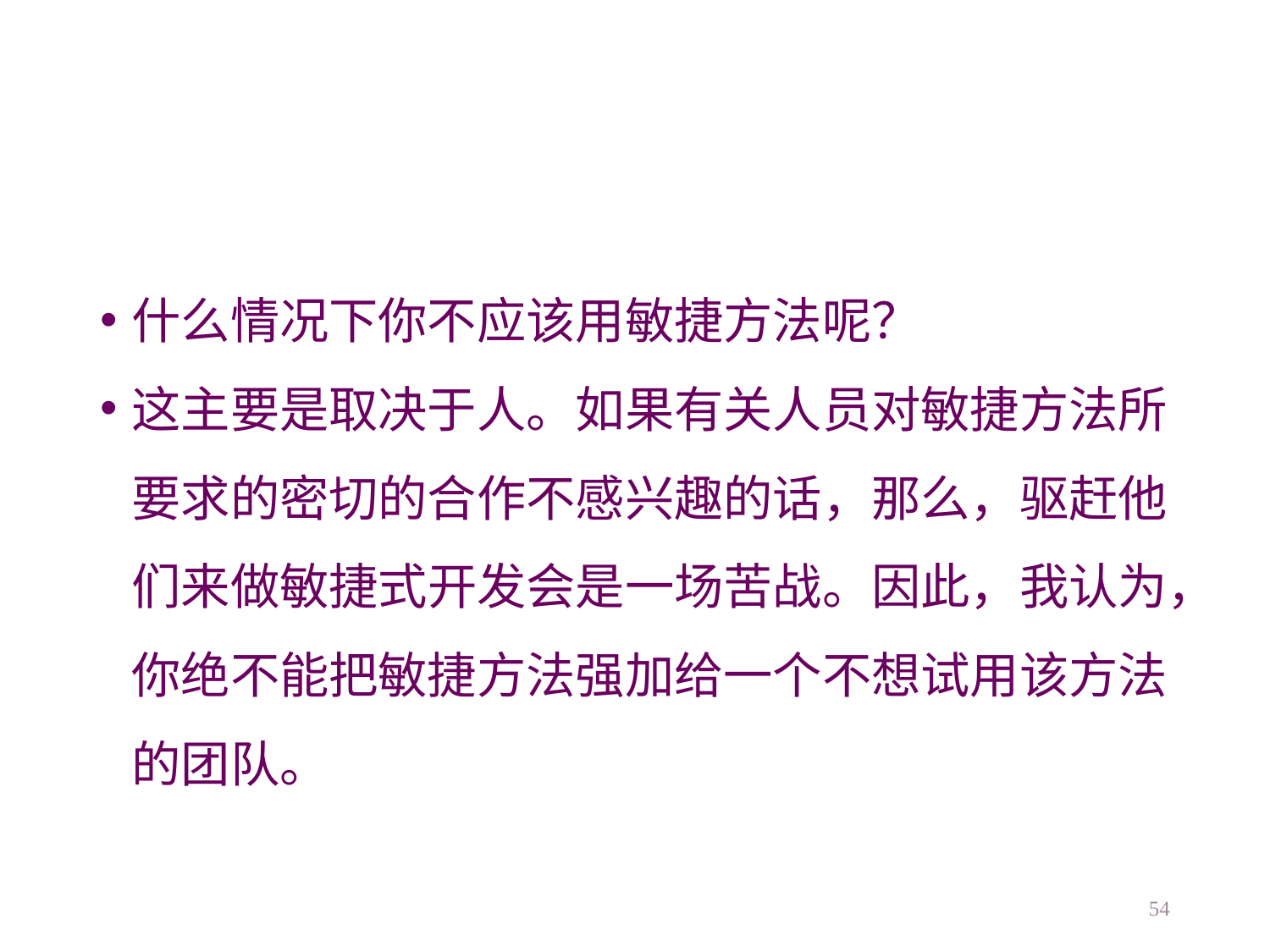

什么情况下你不应该用敏捷方法呢？
这主要是取决于人。如果有关人员对敏捷方法所要求的密切的合作不感兴趣的话，那么，驱赶他们来做敏捷式开发会是一场苦战。因此，我认为，你绝不能把敏捷方法强加给一个不想试用该方法的团队。
54